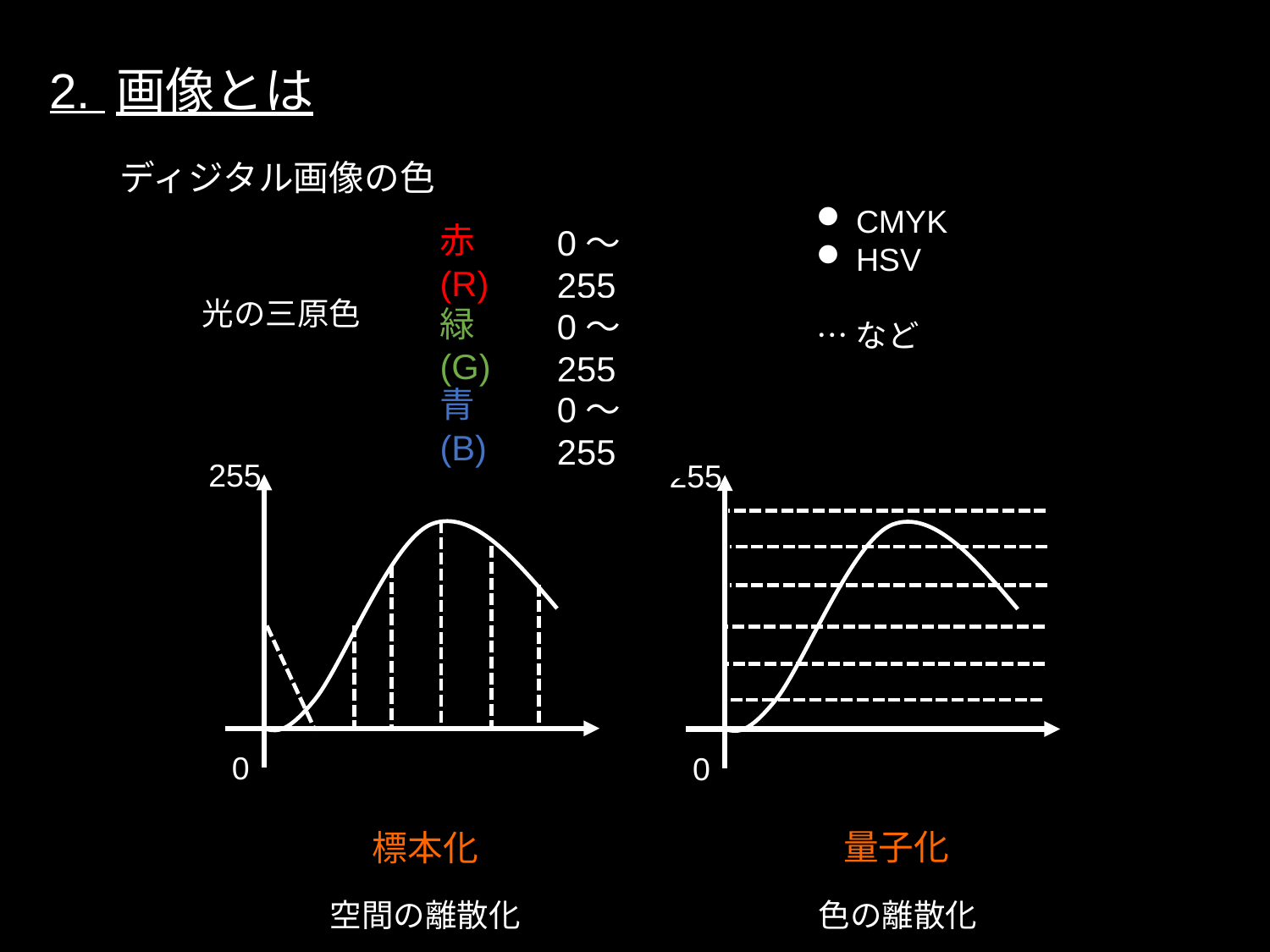

2. 画像とは
ディジタル画像の色
CMYK
HSV
	   …など
赤(R)
0～255
光の三原色
緑(G)
0～255
青(B)
0～255
255

0
255

0
量子化
標本化
空間の離散化
色の離散化